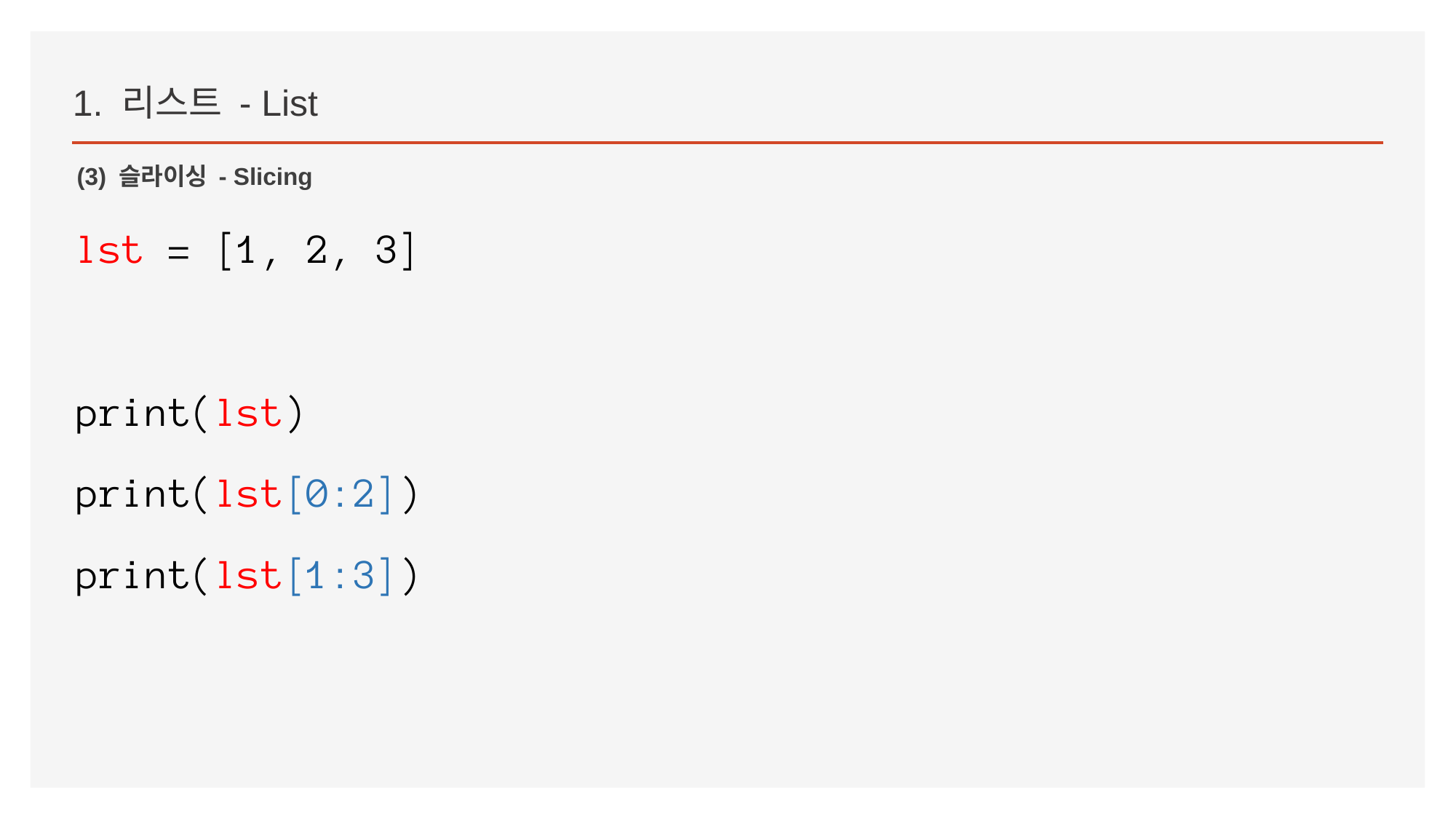

1. 리스트 - List
(3) 슬라이싱 - Slicing
lst = [1, 2, 3]

print(lst)
print(lst[0:2])
print(lst[1:3])